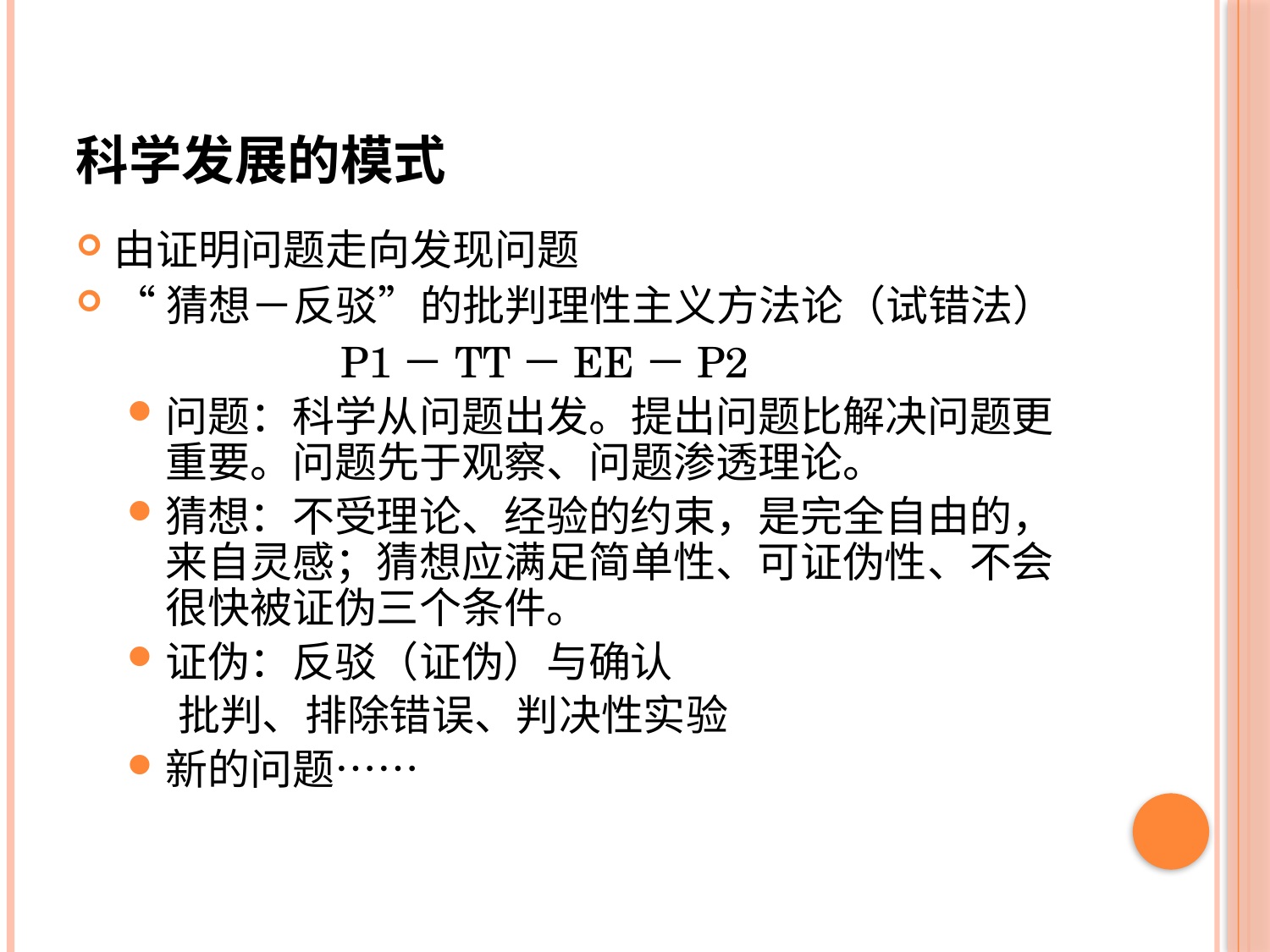

# 科学发展的模式
由证明问题走向发现问题
“猜想－反驳”的批判理性主义方法论（试错法）
　　　　　　P1－TT－EE－P2
问题：科学从问题出发。提出问题比解决问题更重要。问题先于观察、问题渗透理论。
猜想：不受理论、经验的约束，是完全自由的，来自灵感；猜想应满足简单性、可证伪性、不会很快被证伪三个条件。
证伪：反驳（证伪）与确认
批判、排除错误、判决性实验
新的问题……